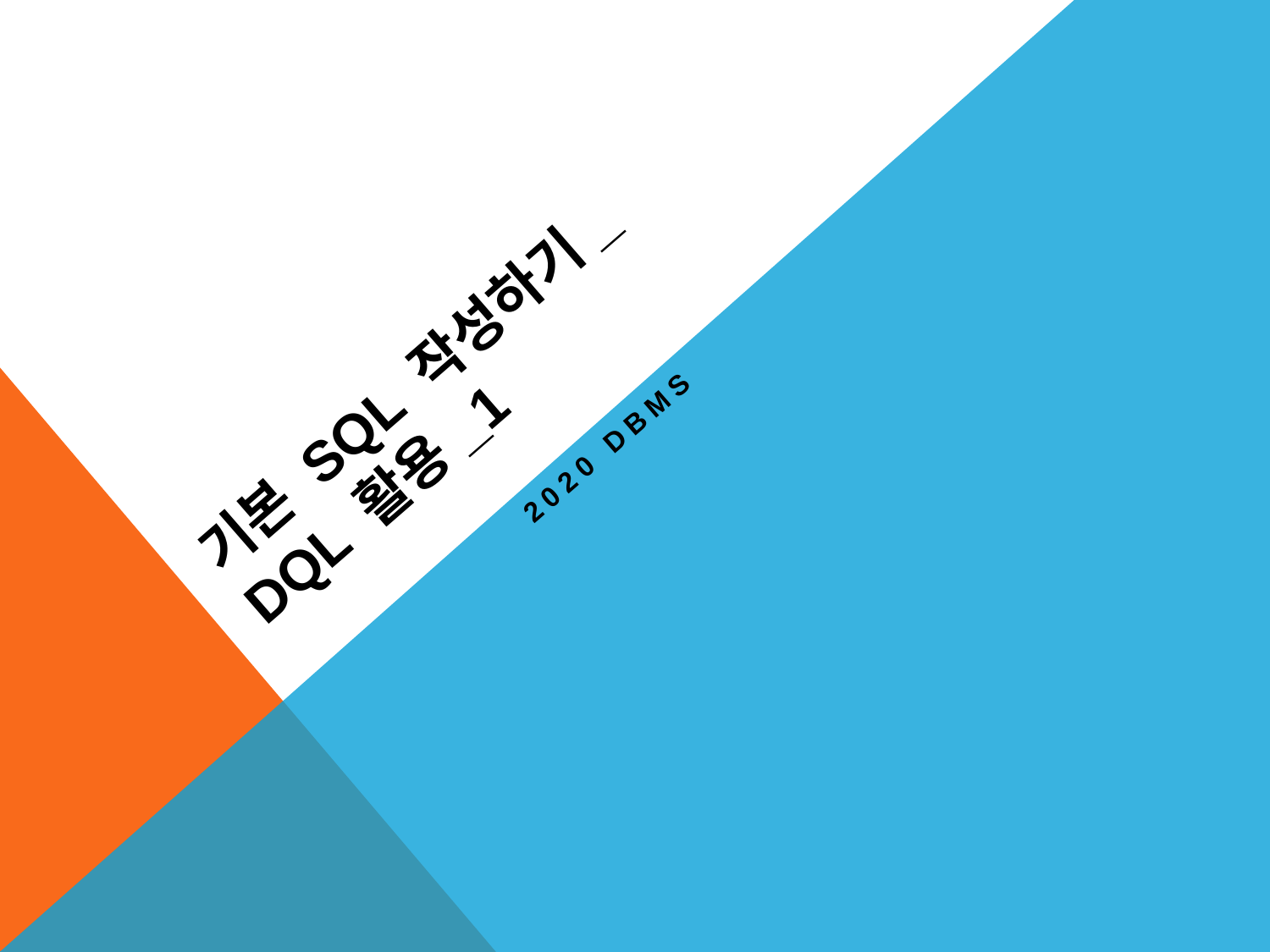

# 기본 SQL 작성하기_ DQL 활용_1
2020 DBMS